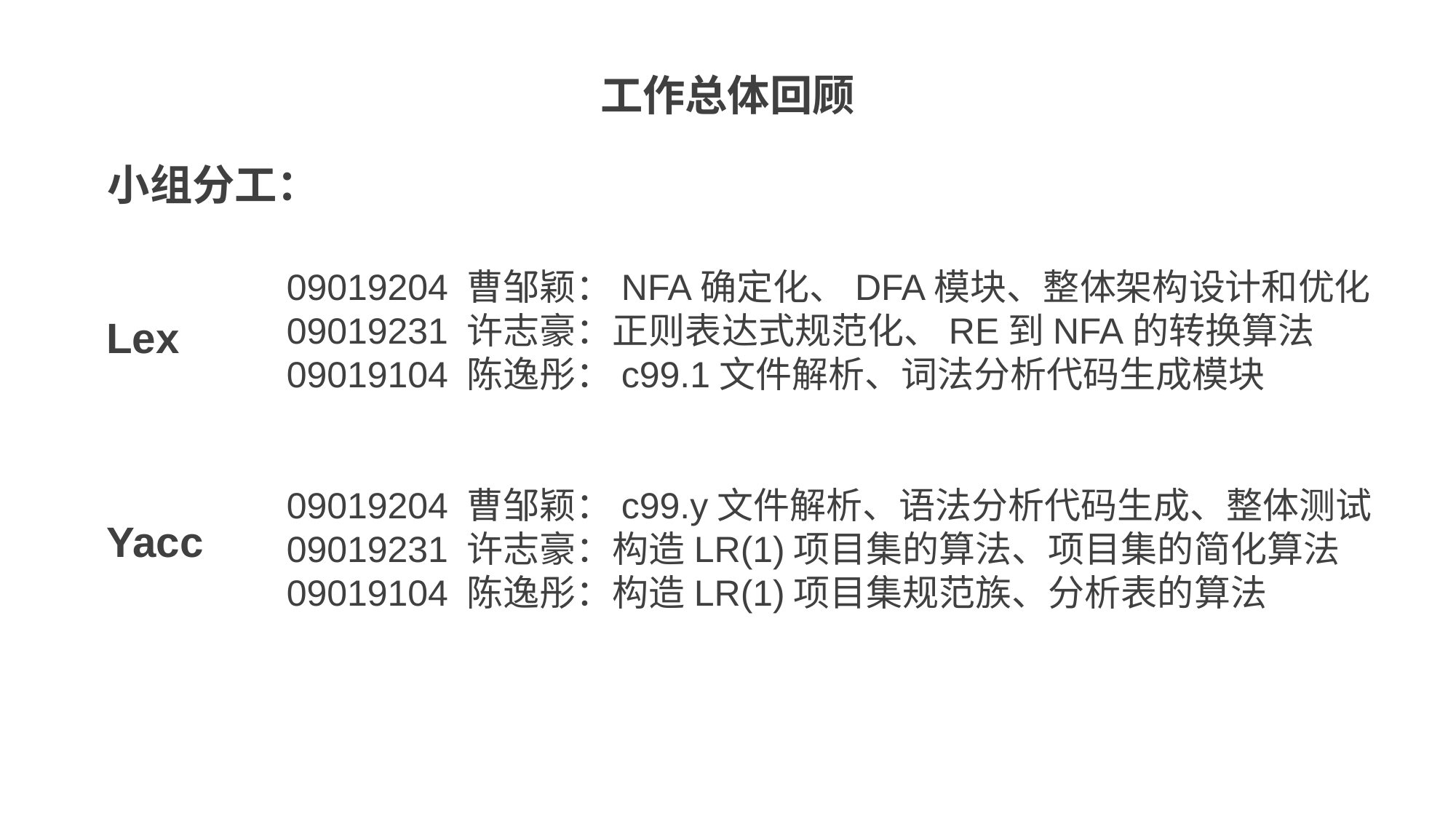

工作总体回顾
小组分工：

Lex

Yacc
09019204 曹邹颖：NFA确定化、DFA模块、整体架构设计和优化
09019231 许志豪：正则表达式规范化、RE到NFA的转换算法
09019104 陈逸彤：c99.1文件解析、词法分析代码生成模块

09019204 曹邹颖：c99.y文件解析、语法分析代码生成、整体测试
09019231 许志豪：构造LR(1)项目集的算法、项目集的简化算法
09019104 陈逸彤：构造LR(1)项目集规范族、分析表的算法